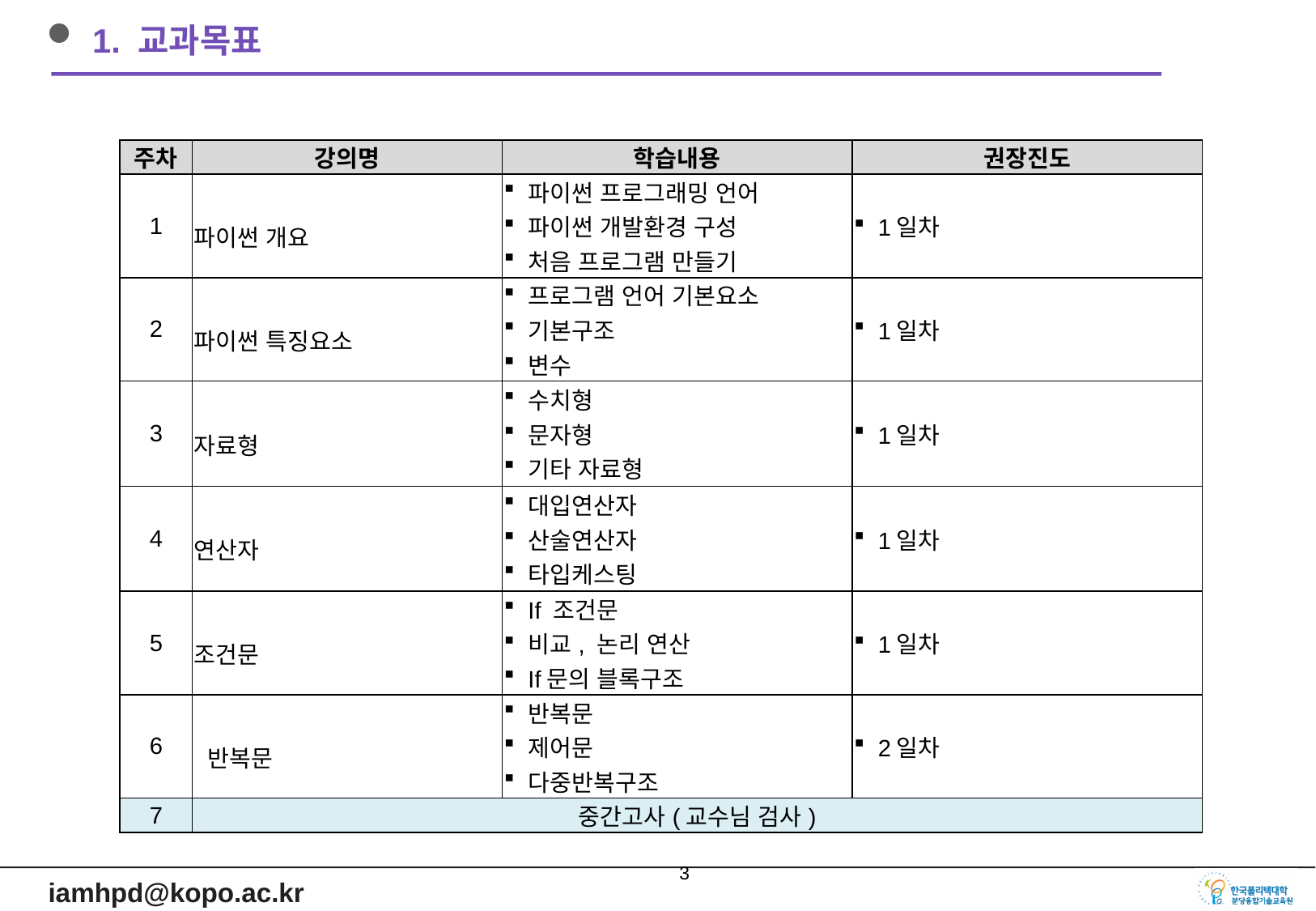

1. 교과목표
| 주차 | 강의명 | 학습내용 | 권장진도 |
| --- | --- | --- | --- |
| 1 | 파이썬 개요 | 파이썬 프로그래밍 언어 파이썬 개발환경 구성 처음 프로그램 만들기 | 1일차 |
| 2 | 파이썬 특징요소 | 프로그램 언어 기본요소 기본구조 변수 | 1일차 |
| 3 | 자료형 | 수치형 문자형 기타 자료형 | 1일차 |
| 4 | 연산자 | 대입연산자 산술연산자 타입케스팅 | 1일차 |
| 5 | 조건문 | If 조건문 비교, 논리 연산 If문의 블록구조 | 1일차 |
| 6 | 반복문 | 반복문 제어문 다중반복구조 | 2일차 |
| 7 | 중간고사(교수님 검사) |  |  |
3